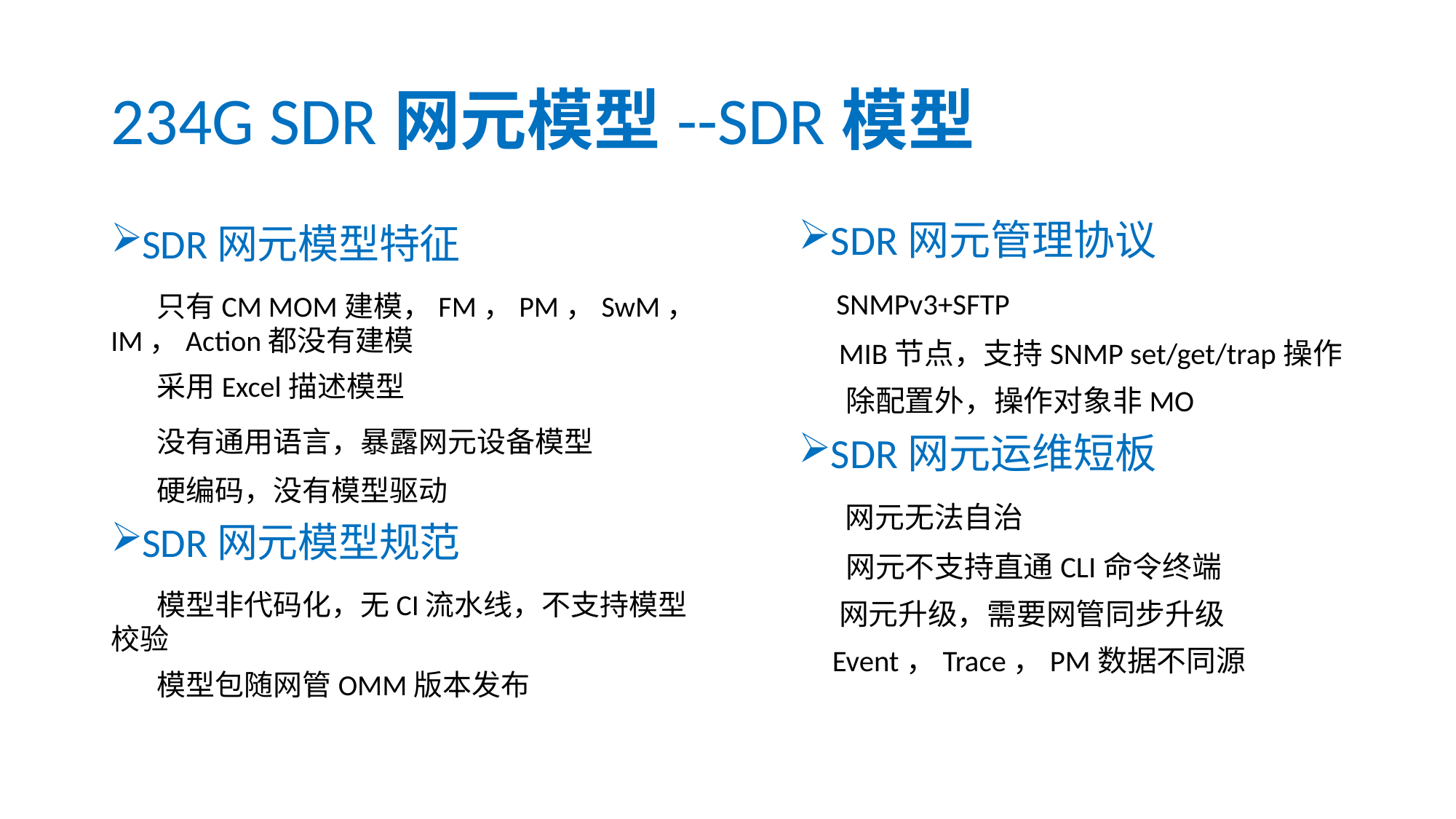

# 234G SDR网元模型--SDR模型
SDR网元管理协议
    SNMPv3+SFTP
      MIB节点，支持SNMP set/get/trap操作
      除配置外，操作对象非MO
SDR网元运维短板
    网元无法自治
      网元不支持直通CLI命令终端
     网元升级，需要网管同步升级
     Event，Trace，PM数据不同源
SDR网元模型特征
    只有CM MOM建模，FM，PM，SwM，IM，Action都没有建模
      采用Excel描述模型
    没有通用语言，暴露网元设备模型
      硬编码，没有模型驱动
SDR网元模型规范
    模型非代码化，无CI流水线，不支持模型校验
      模型包随网管OMM版本发布